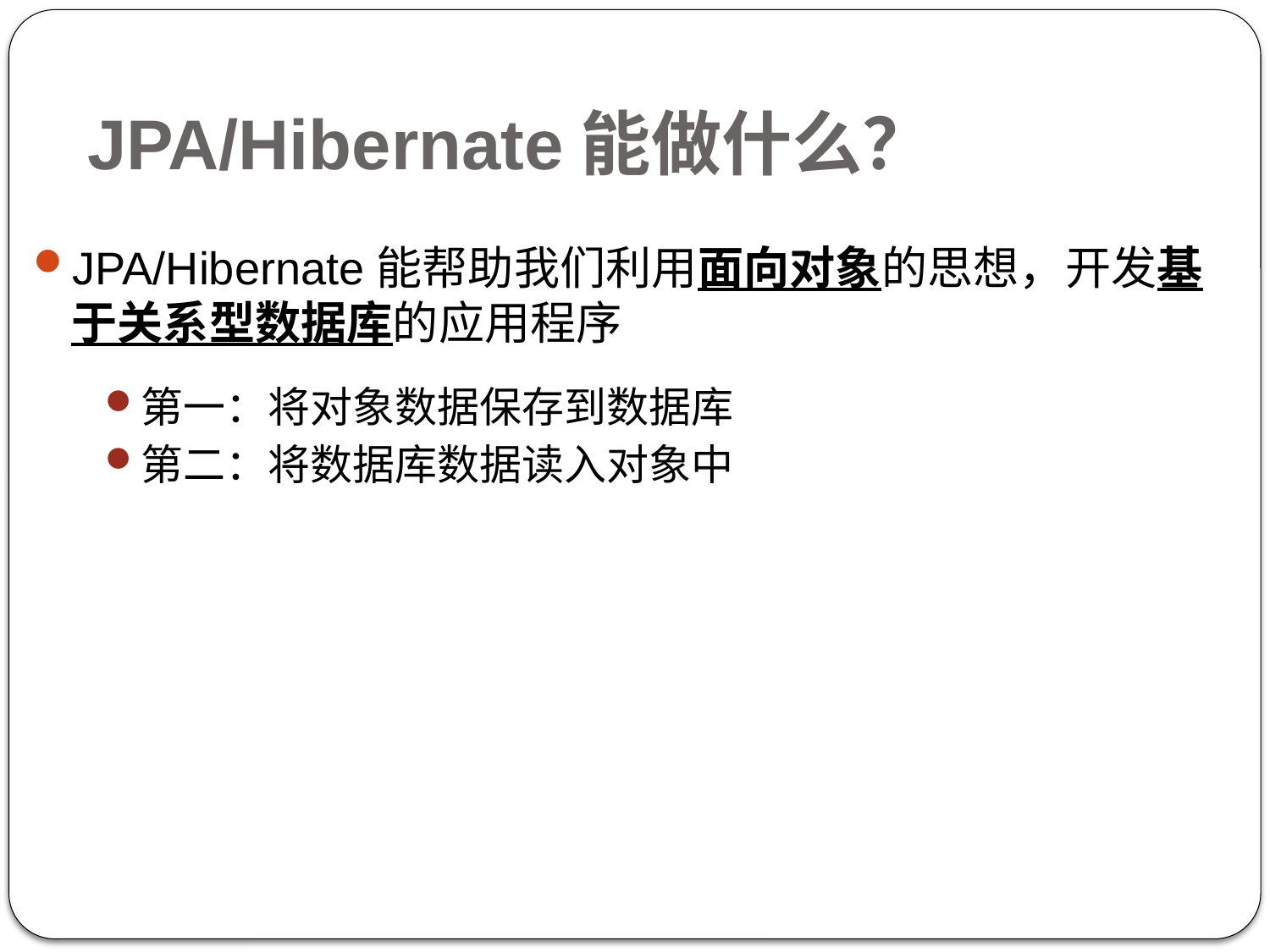

# JPA/Hibernate能做什么？
JPA/Hibernate能帮助我们利用面向对象的思想，开发基于关系型数据库的应用程序
第一：将对象数据保存到数据库
第二：将数据库数据读入对象中